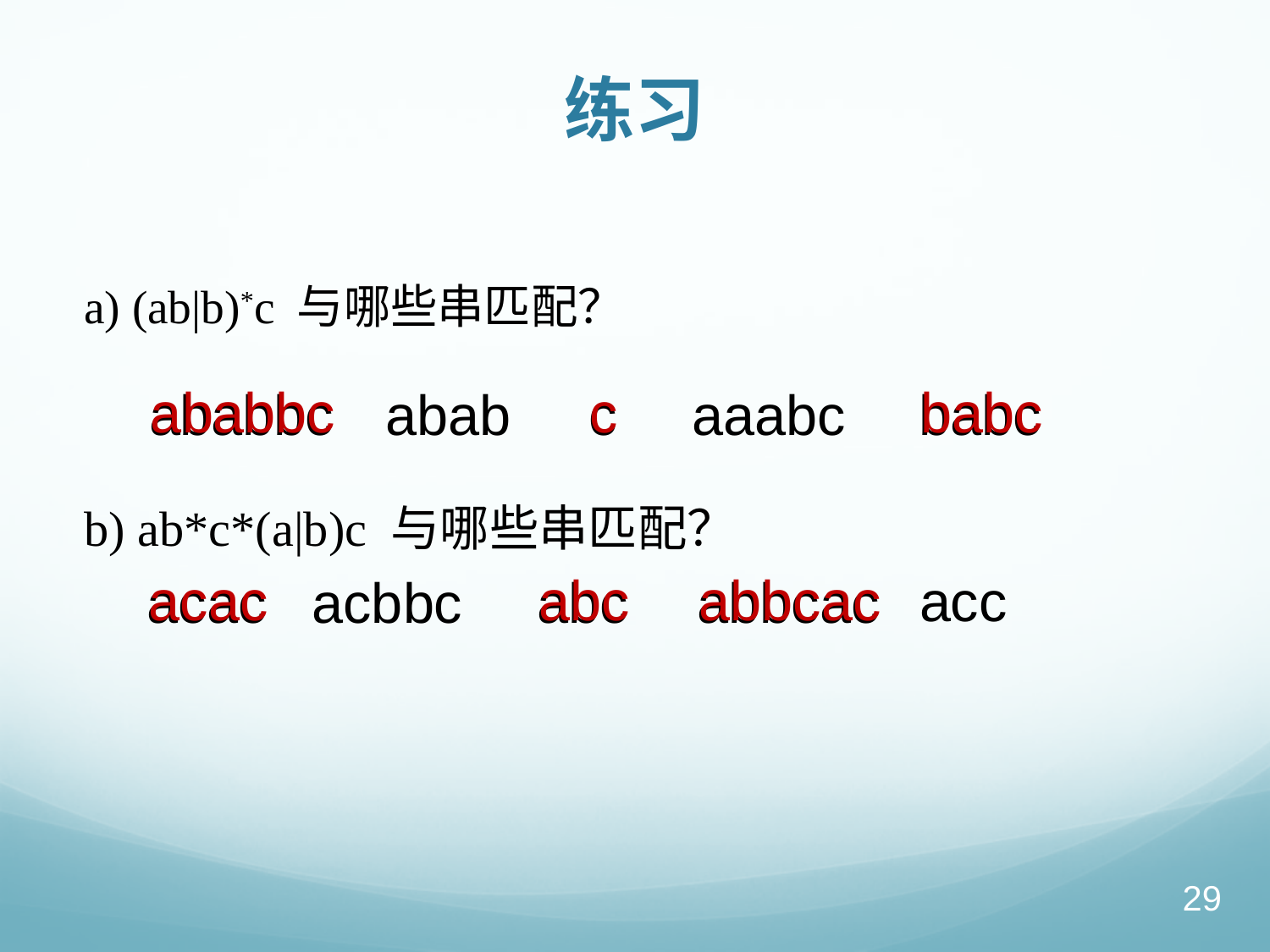

# 练习
a) (ab|b)*c 与哪些串匹配？
ababbc
c
babc
ababbc
abab
c
aaabc
babc
b) ab*c*(a|b)c 与哪些串匹配？
acac
abc
abbcac
acc
acac
acbbc
abc
abbcac
29